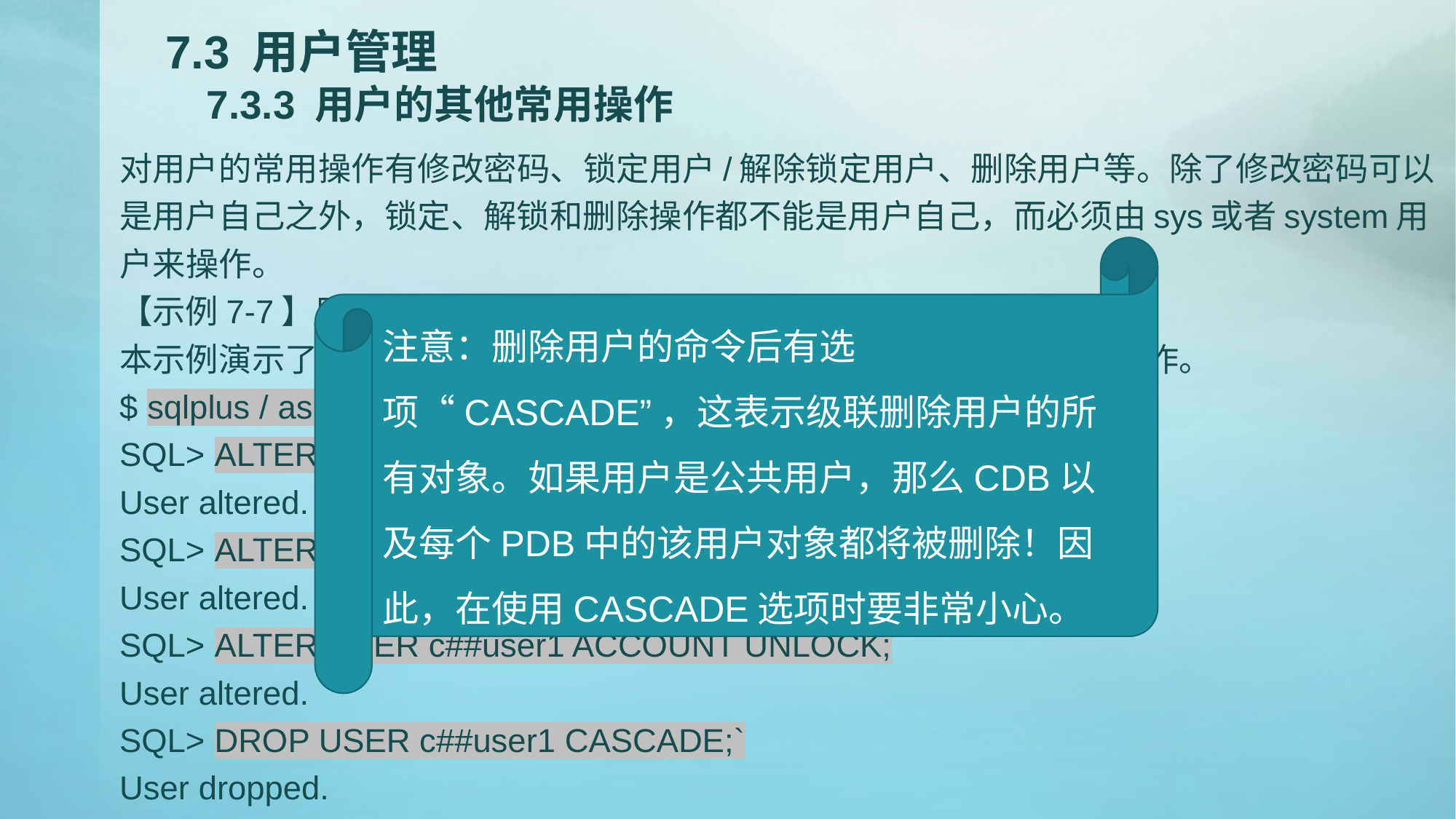

# 7.3 用户管理 7.3.3 用户的其他常用操作
对用户的常用操作有修改密码、锁定用户/解除锁定用户、删除用户等。除了修改密码可以是用户自己之外，锁定、解锁和删除操作都不能是用户自己，而必须由sys或者system用户来操作。
【示例7-7】用户常用操作
本示例演示了修改用户密码、锁定用户、解除锁定用户和删除用户的操作。
$ sqlplus / as sysdba
SQL> ALTER USER c##user1 IDENTIFIED BY 123;
User altered.
SQL> ALTER USER c##user1 ACCOUNT LOCK;
User altered.
SQL> ALTER USER c##user1 ACCOUNT UNLOCK;
User altered.
SQL> DROP USER c##user1 CASCADE;`
User dropped.
注意：删除用户的命令后有选项“CASCADE”，这表示级联删除用户的所有对象。如果用户是公共用户，那么CDB以及每个PDB中的该用户对象都将被删除！因此，在使用CASCADE选项时要非常小心。